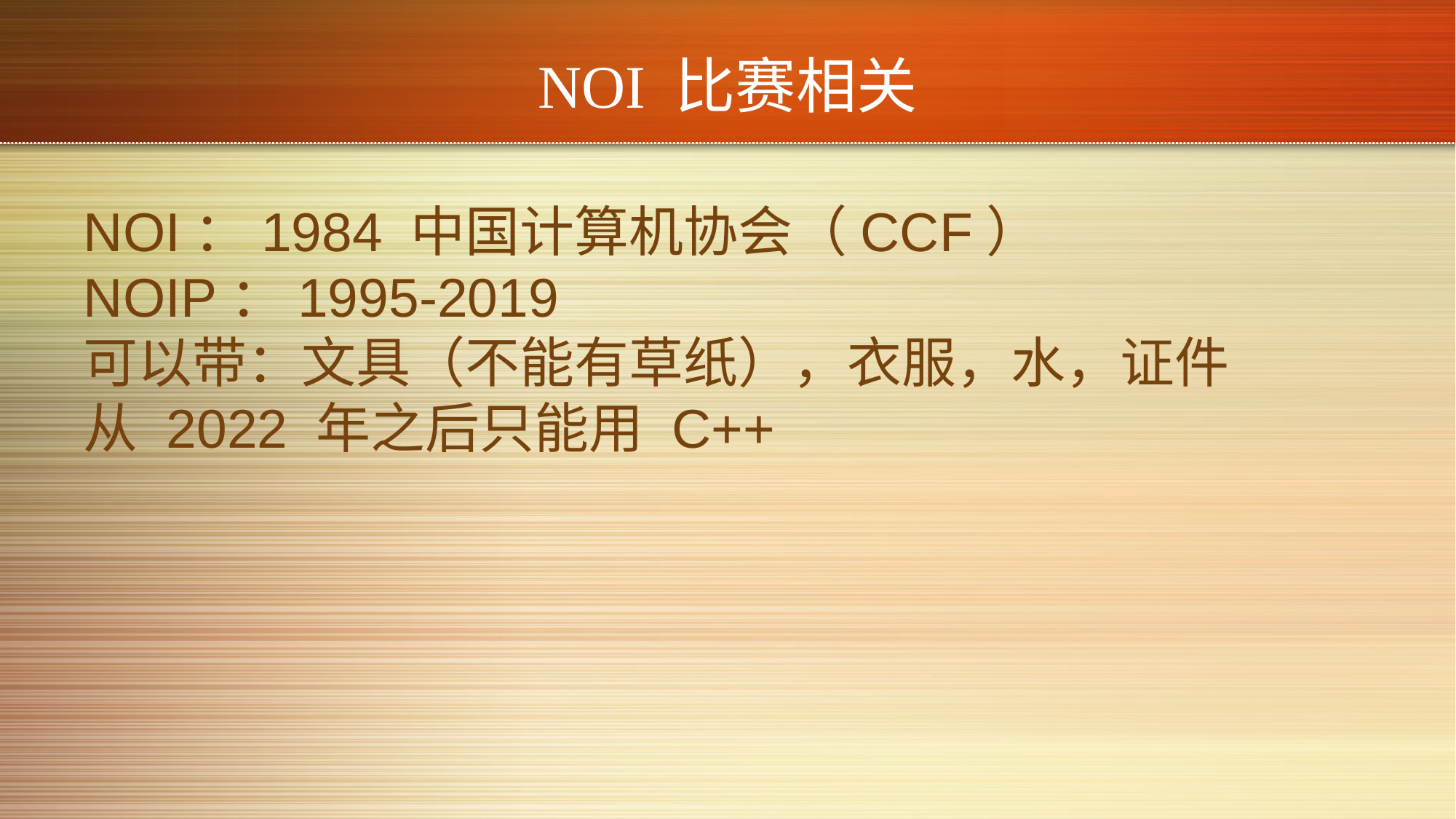

# NOI 比赛相关
NOI：1984 中国计算机协会（CCF）
NOIP：1995-2019
可以带：文具（不能有草纸），衣服，水，证件
从 2022 年之后只能用 C++